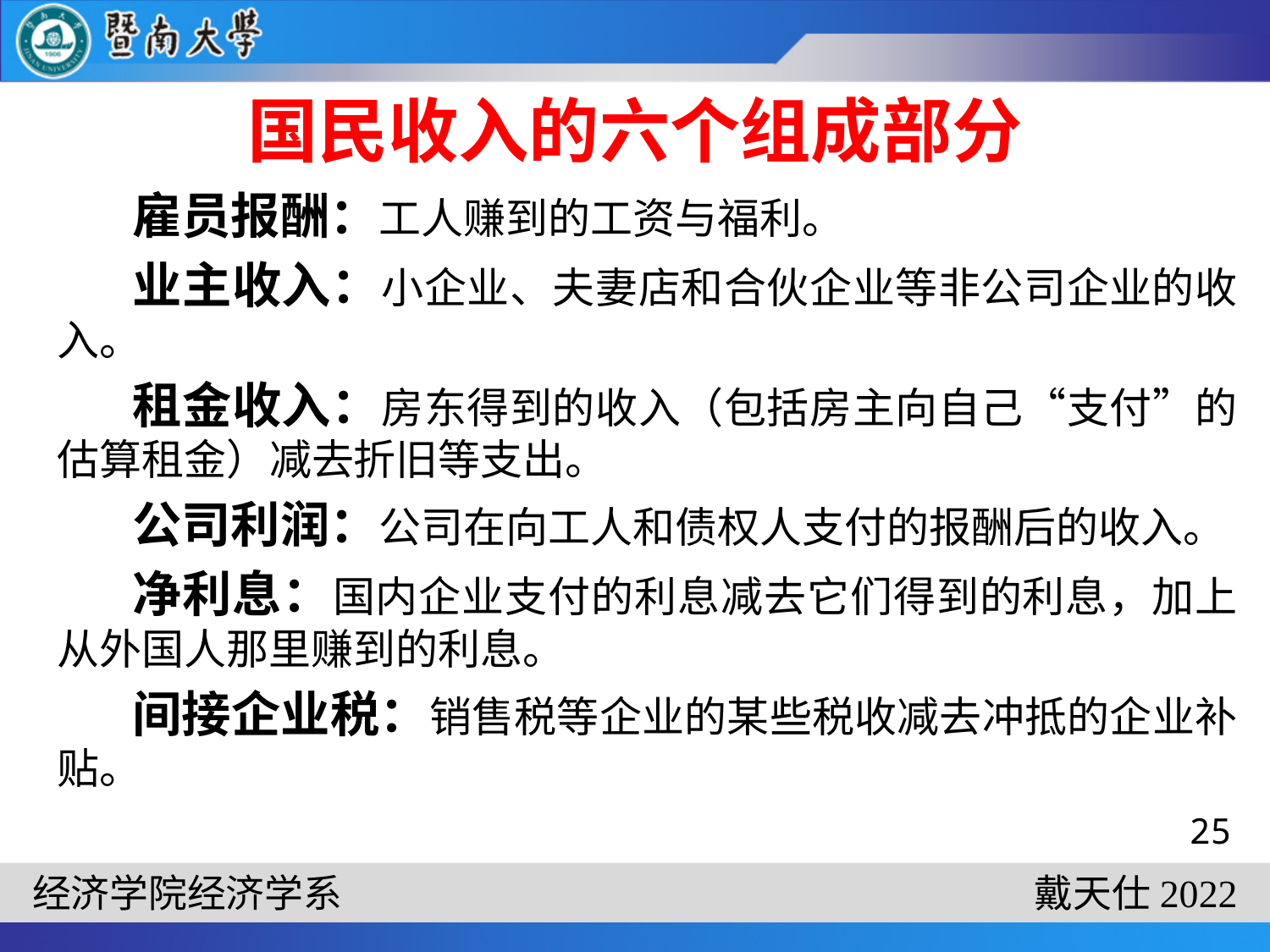

# 国民收入的六个组成部分
雇员报酬：工人赚到的工资与福利。
业主收入：小企业、夫妻店和合伙企业等非公司企业的收入。
租金收入：房东得到的收入（包括房主向自己“支付”的估算租金）减去折旧等支出。
公司利润：公司在向工人和债权人支付的报酬后的收入。
净利息：国内企业支付的利息减去它们得到的利息，加上从外国人那里赚到的利息。
间接企业税：销售税等企业的某些税收减去冲抵的企业补贴。
25